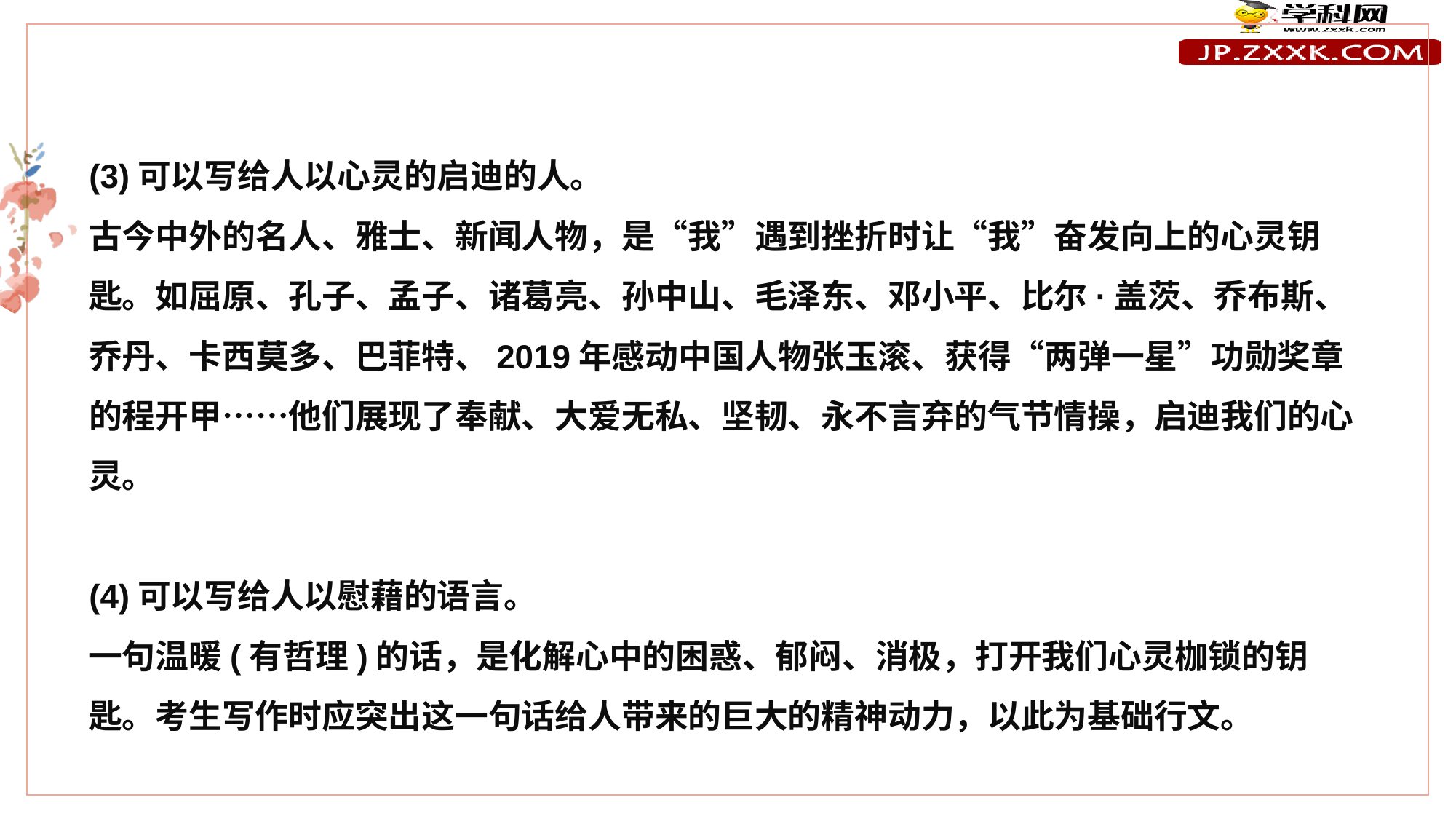

(3)可以写给人以心灵的启迪的人。
古今中外的名人、雅士、新闻人物，是“我”遇到挫折时让“我”奋发向上的心灵钥匙。如屈原、孔子、孟子、诸葛亮、孙中山、毛泽东、邓小平、比尔·盖茨、乔布斯、乔丹、卡西莫多、巴菲特、2019年感动中国人物张玉滚、获得“两弹一星”功勋奖章的程开甲……他们展现了奉献、大爱无私、坚韧、永不言弃的气节情操，启迪我们的心灵。

(4)可以写给人以慰藉的语言。
一句温暖(有哲理)的话，是化解心中的困惑、郁闷、消极，打开我们心灵枷锁的钥匙。考生写作时应突出这一句话给人带来的巨大的精神动力，以此为基础行文。